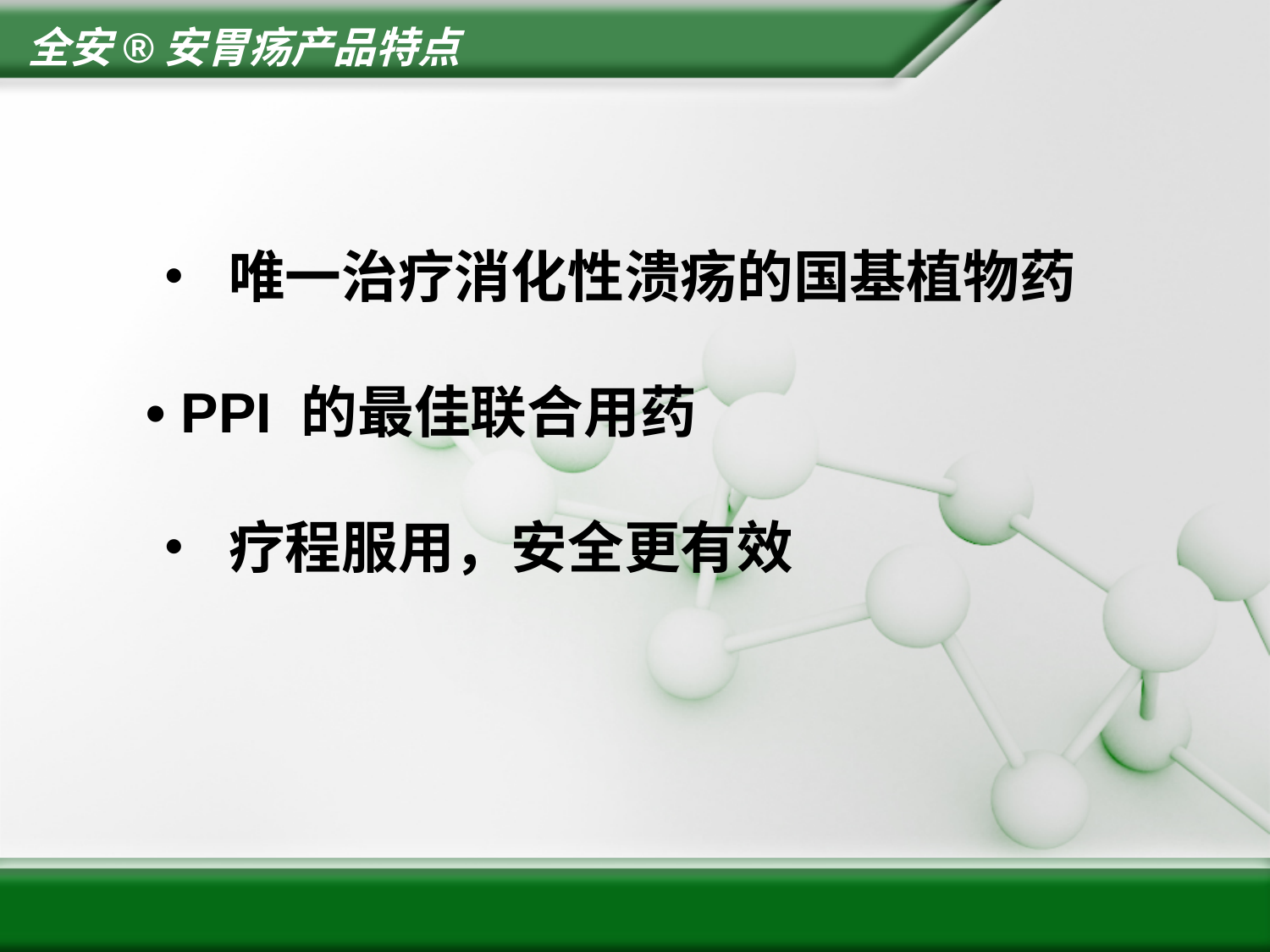

# 全安®安胃疡产品特点

• 唯一治疗消化性溃疡的国基植物药

• PPI 的最佳联合用药

• 疗程服用，安全更有效
28